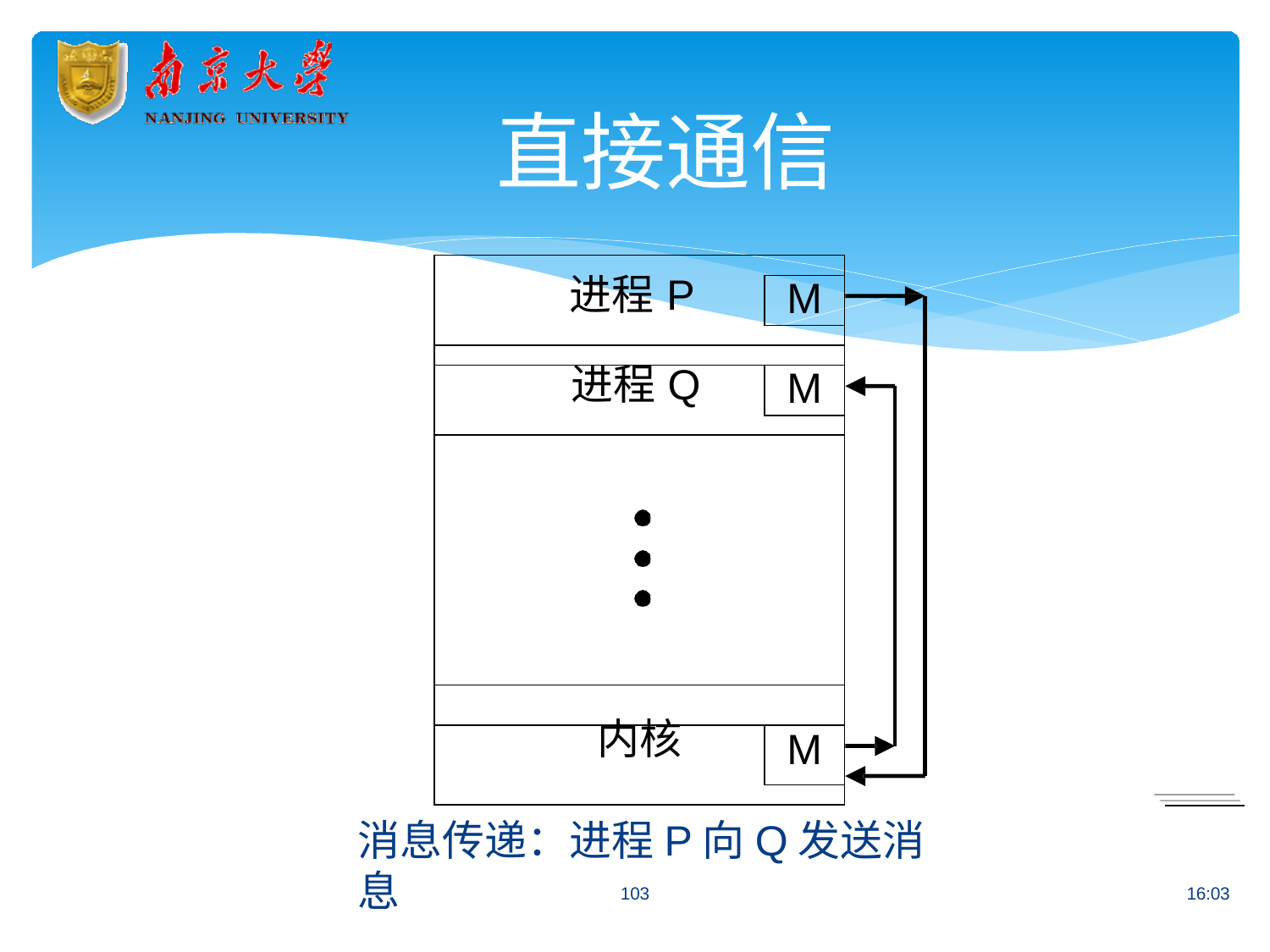

# 直接通信

|  |  |
| --- | --- |
| 进程P | M |
|  |  |
|  |  |
| 进程Q | M |
|  |  |
|  |  |
|  |  |
| 内核 | M |
|  |  |

消息传递：进程P向Q发送消息
103
16:03